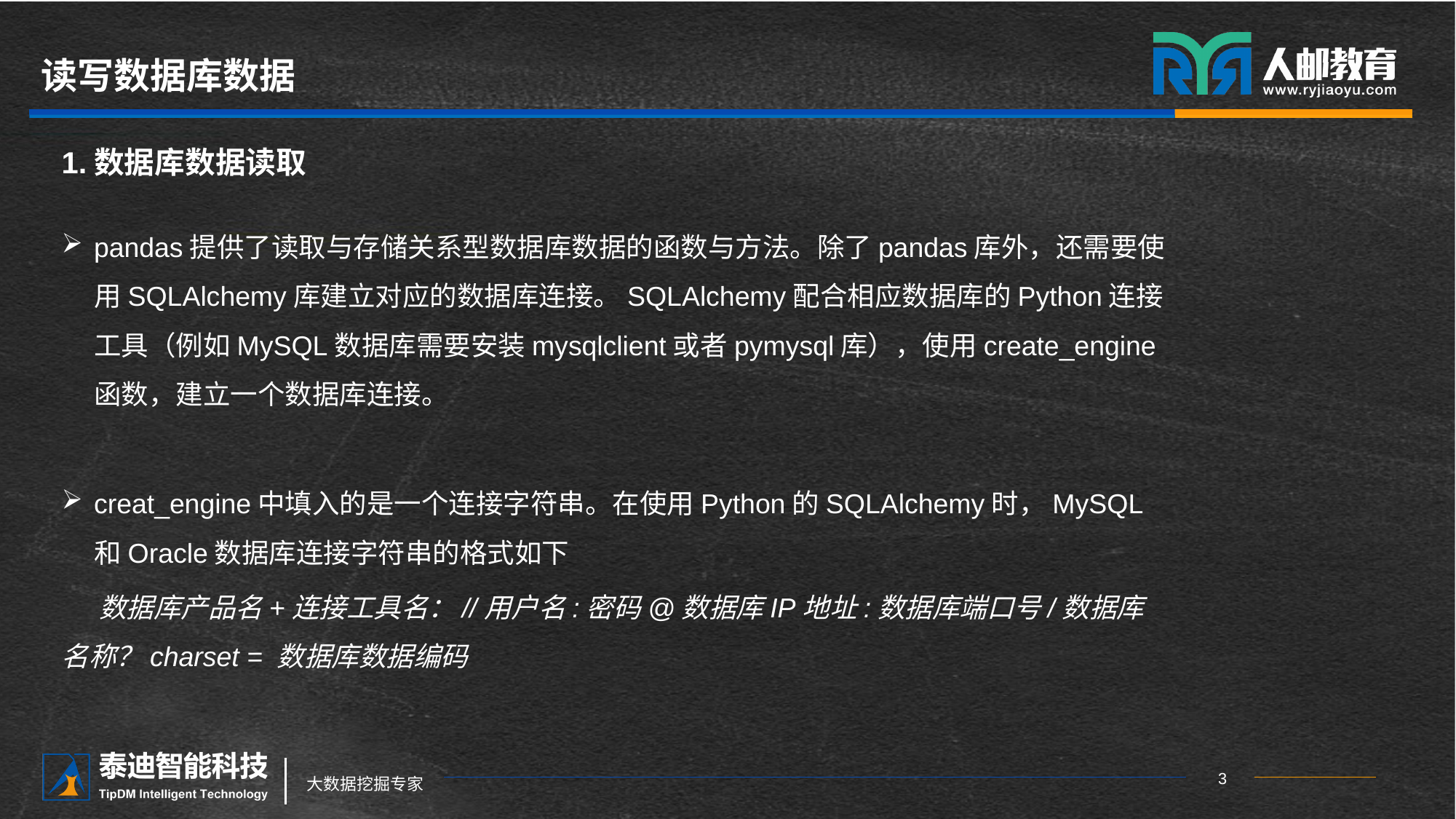

# 读写数据库数据
1.数据库数据读取
pandas提供了读取与存储关系型数据库数据的函数与方法。除了pandas库外，还需要使用SQLAlchemy库建立对应的数据库连接。SQLAlchemy配合相应数据库的Python连接工具（例如MySQL数据库需要安装mysqlclient或者pymysql库），使用create_engine函数，建立一个数据库连接。

creat_engine中填入的是一个连接字符串。在使用Python的SQLAlchemy时，MySQL和Oracle数据库连接字符串的格式如下
     数据库产品名+连接工具名：//用户名:密码@数据库IP地址:数据库端口号/数据库名称？charset = 数据库数据编码